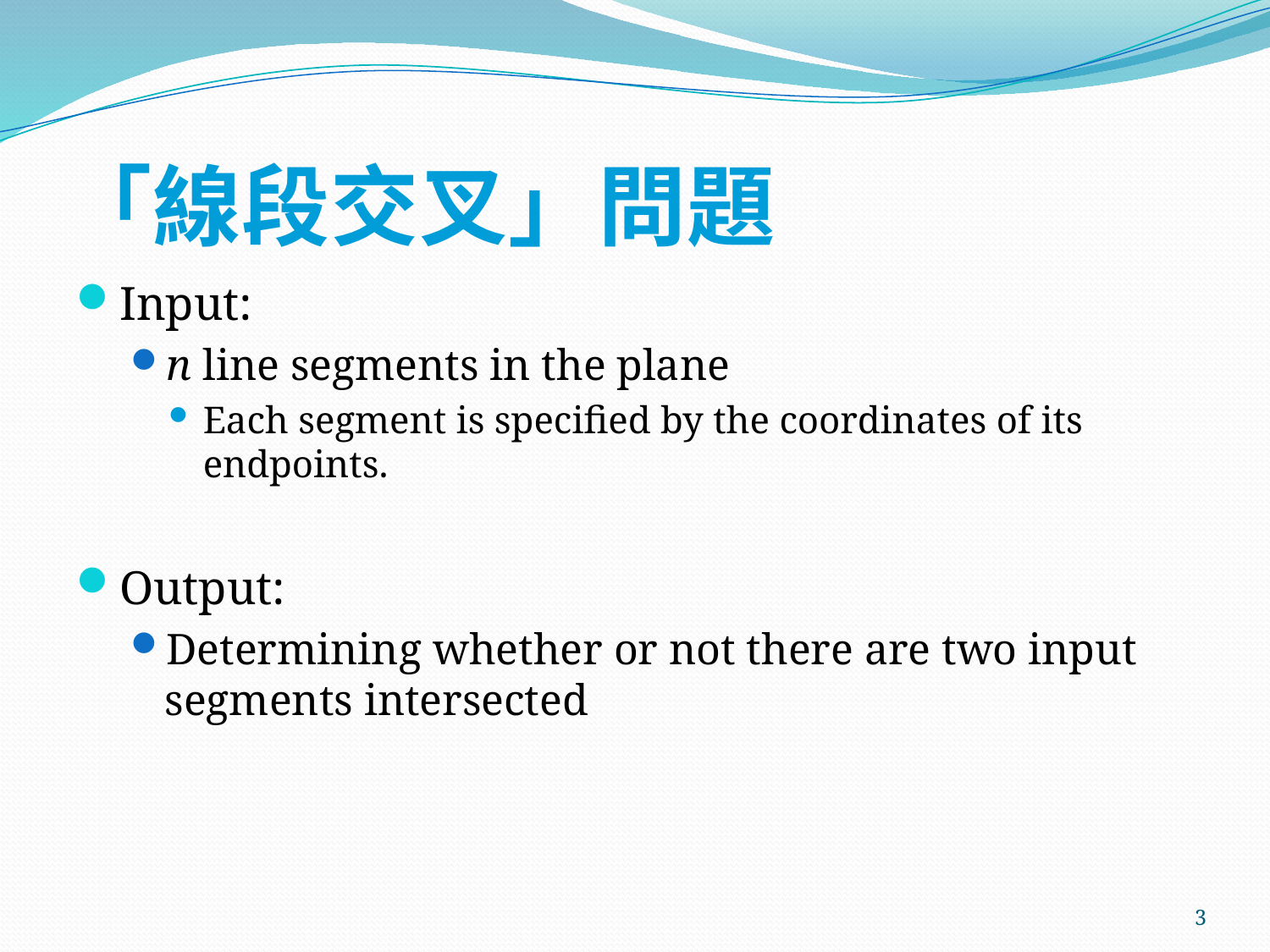

# 「線段交叉」問題
Input:
n line segments in the plane
Each segment is specified by the coordinates of its endpoints.

Output:
Determining whether or not there are two input segments intersected
3